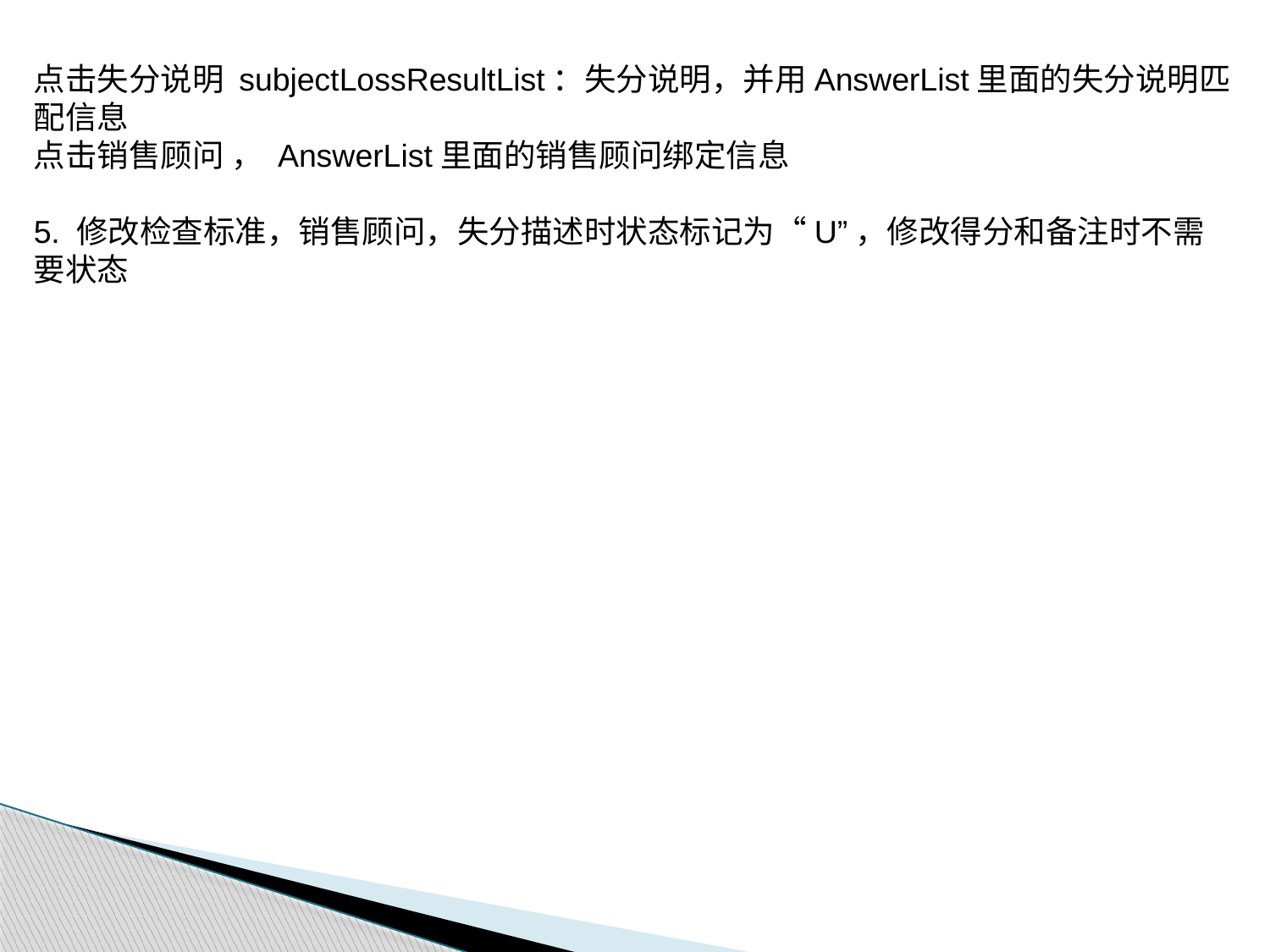

点击失分说明 subjectLossResultList：失分说明，并用AnswerList里面的失分说明匹配信息
点击销售顾问 ， AnswerList里面的销售顾问绑定信息

5. 修改检查标准，销售顾问，失分描述时状态标记为“U”，修改得分和备注时不需要状态